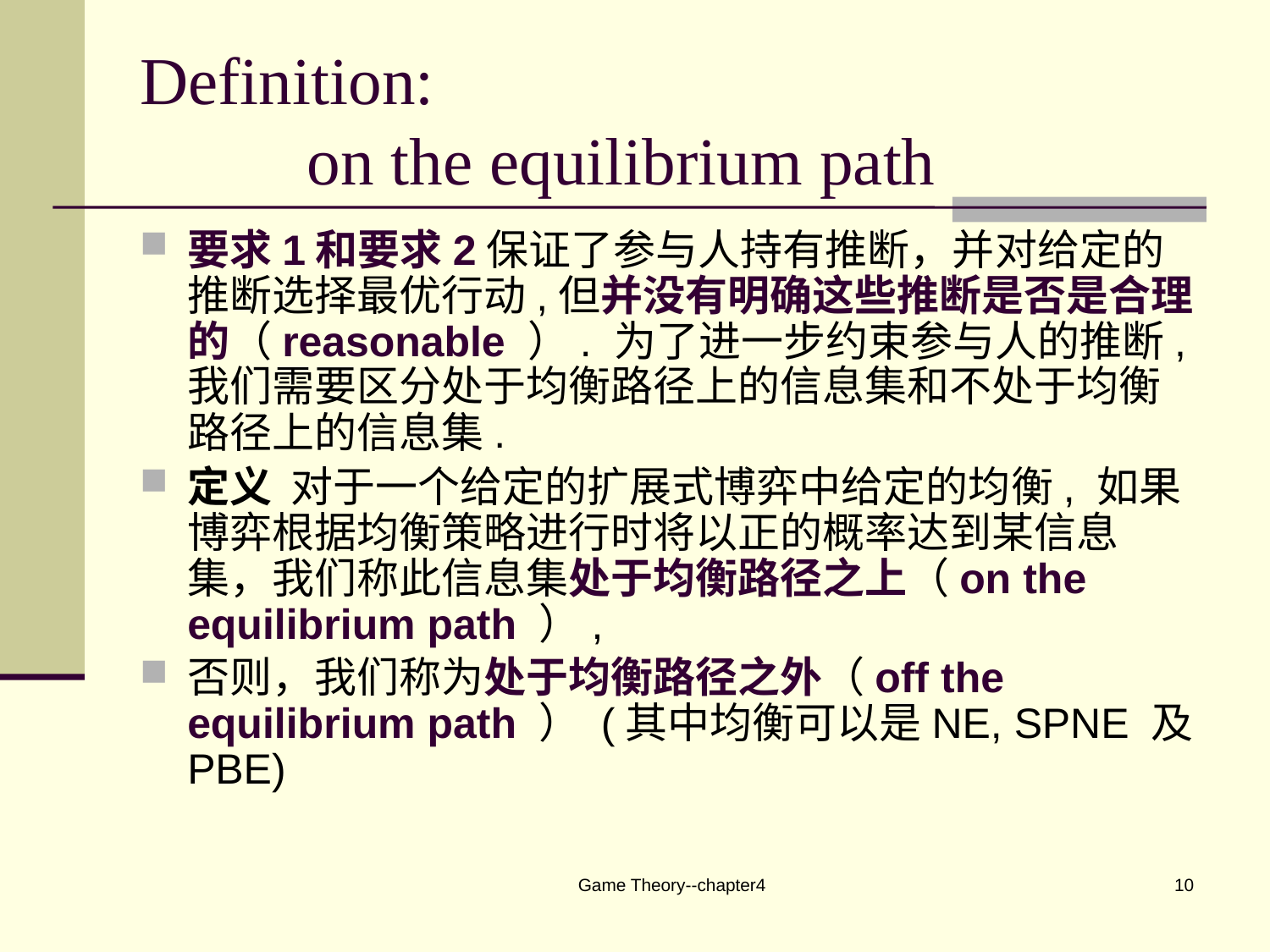

# Definition: on the equilibrium path
要求1和要求2保证了参与人持有推断，并对给定的推断选择最优行动,但并没有明确这些推断是否是合理的（reasonable ）. 为了进一步约束参与人的推断, 我们需要区分处于均衡路径上的信息集和不处于均衡路径上的信息集.
定义  对于一个给定的扩展式博弈中给定的均衡, 如果博弈根据均衡策略进行时将以正的概率达到某信息集，我们称此信息集处于均衡路径之上（on the equilibrium path ）,
否则，我们称为处于均衡路径之外（off the equilibrium path ） (其中均衡可以是NE, SPNE 及 PBE)
Game Theory--chapter4
10